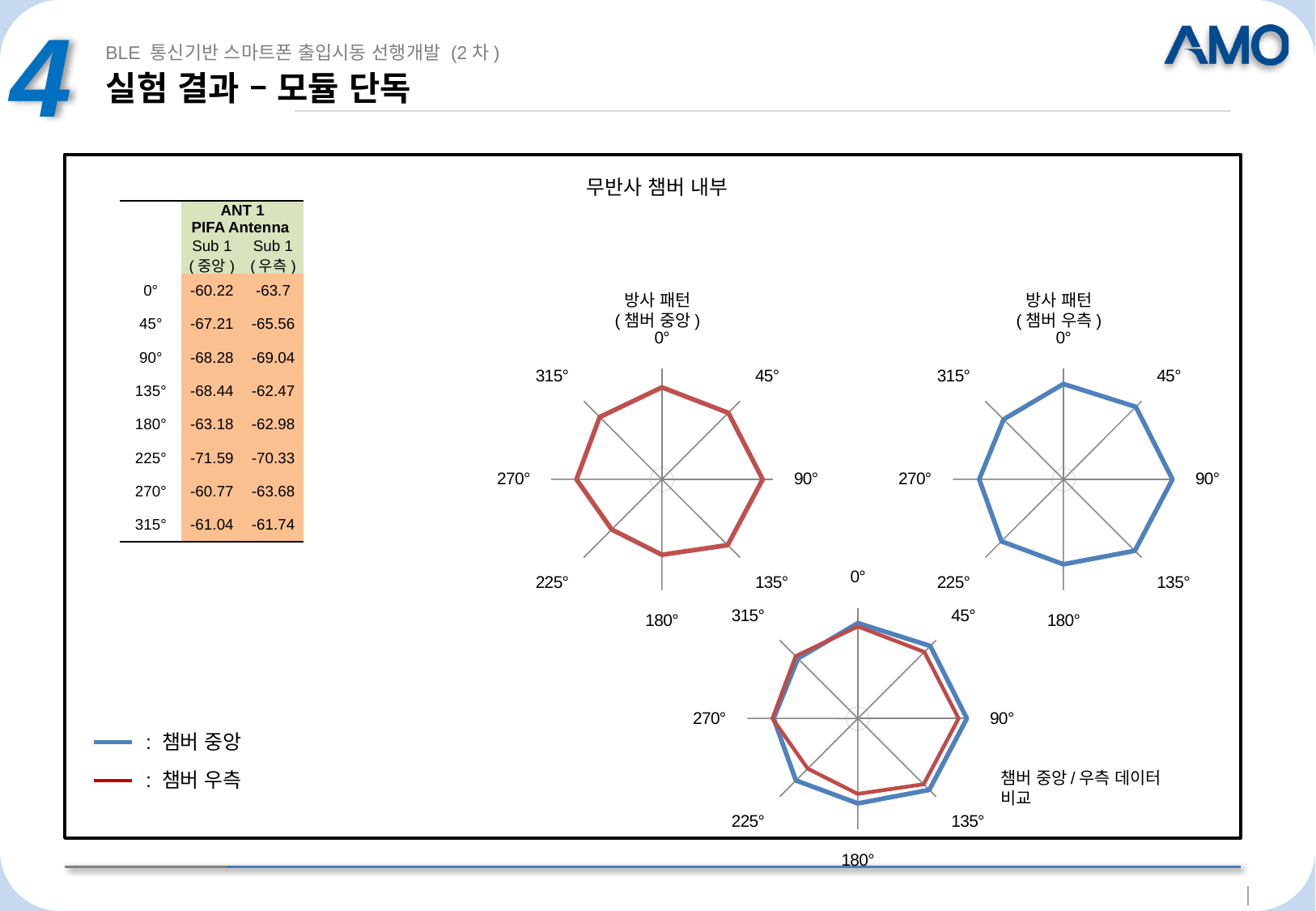

4
BLE 통신기반 스마트폰 출입시동 선행개발 (2차)
# 실험 결과 – 모듈 단독

무반사 챔버 내부
|  | ANT 1 PIFA Antenna |  |
| --- | --- | --- |
|  | Sub 1 (중앙) | Sub 1 (우측) |
| 0° | -60.22 | -63.7 |
| 45° | -67.21 | -65.56 |
| 90° | -68.28 | -69.04 |
| 135° | -68.44 | -62.47 |
| 180° | -63.18 | -62.98 |
| 225° | -71.59 | -70.33 |
| 270° | -60.77 | -63.68 |
| 315° | -61.04 | -61.74 |
방사 패턴
(챔버 중앙)
방사 패턴
(챔버 우측)

### Chart

| Category |  |
|---|---|
| 0° | -62.61 |
| 45° | -61.77 |
| 90° | -59.03 |
| 135° | -62.15 |
| 180° | -69.32 |
| 225° | -71.13 |
| 270° | -65.23 |
| 315° | -64.19 |

### Chart

| Category |  |
|---|---|
| 0° | -61.23 |
| 45° | -58.35 |
| 90° | -55.67 |
| 135° | -58.92 |
| 180° | -65.45 |
| 225° | -64.32 |
| 270° | -65.72 |
| 315° | -65.53 |

### Chart

| Category |  |  |
|---|---|---|
| 0° | -61.23 | -62.61 |
| 45° | -58.35 | -61.77 |
| 90° | -55.67 | -59.03 |
| 135° | -58.92 | -62.15 |
| 180° | -65.45 | -69.32 |
| 225° | -64.32 | -71.13 |
| 270° | -65.72 | -65.23 |
| 315° | -65.53 | -64.19 |
: 챔버 중앙
: 챔버 우측
챔버 중앙/우측 데이터
비교